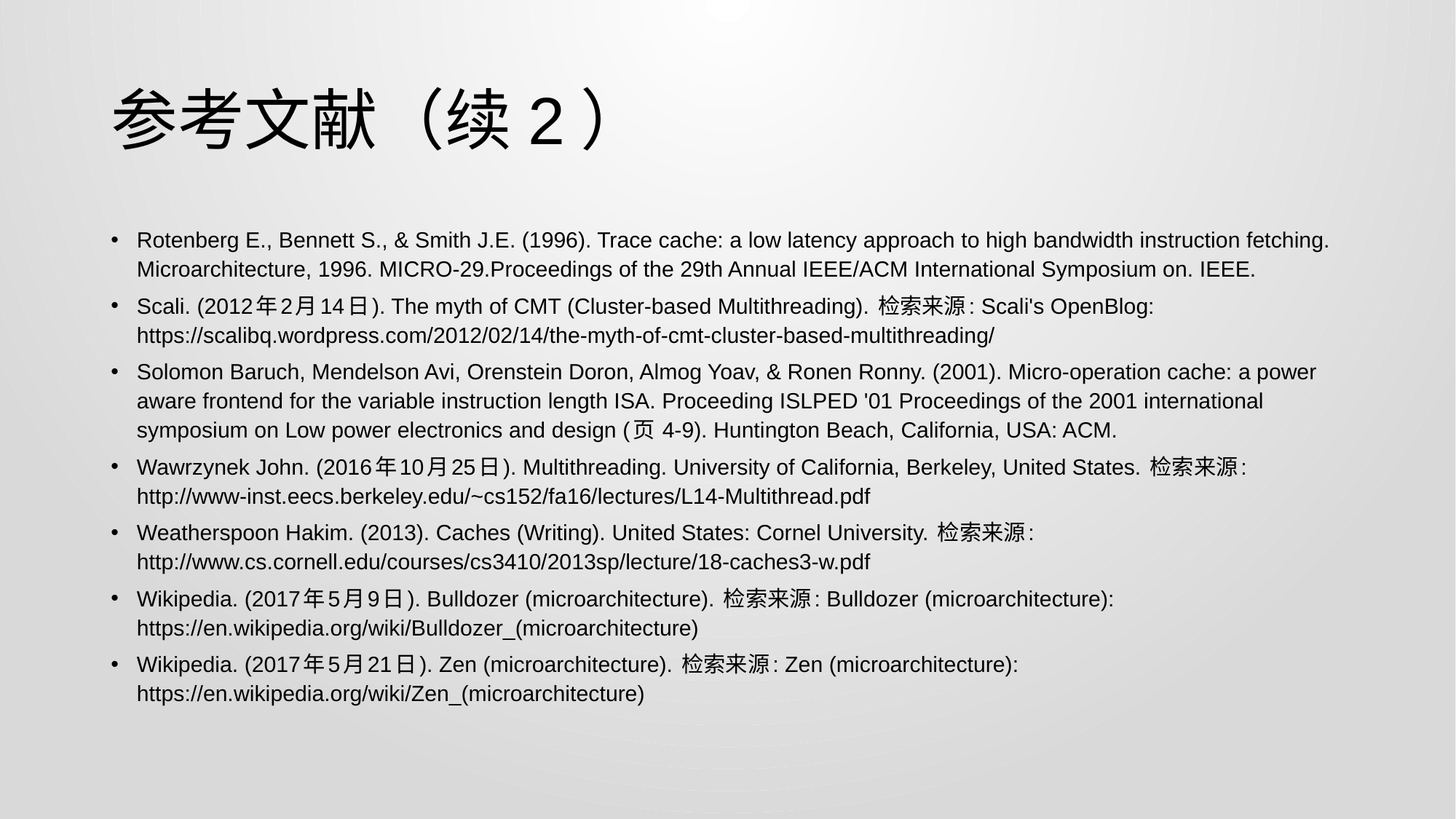

# 参考文献（续2）
Rotenberg E., Bennett S., & Smith J.E. (1996). Trace cache: a low latency approach to high bandwidth instruction fetching. Microarchitecture, 1996. MICRO-29.Proceedings of the 29th Annual IEEE/ACM International Symposium on. IEEE.
Scali. (2012年2月14日). The myth of CMT (Cluster-based Multithreading). 检索来源: Scali's OpenBlog: https://scalibq.wordpress.com/2012/02/14/the-myth-of-cmt-cluster-based-multithreading/
Solomon Baruch, Mendelson Avi, Orenstein Doron, Almog Yoav, & Ronen Ronny. (2001). Micro-operation cache: a power aware frontend for the variable instruction length ISA. Proceeding ISLPED '01 Proceedings of the 2001 international symposium on Low power electronics and design (页 4-9). Huntington Beach, California, USA: ACM.
Wawrzynek John. (2016年10月25日). Multithreading. University of California, Berkeley, United States. 检索来源: http://www-inst.eecs.berkeley.edu/~cs152/fa16/lectures/L14-Multithread.pdf
Weatherspoon Hakim. (2013). Caches (Writing). United States: Cornel University. 检索来源: http://www.cs.cornell.edu/courses/cs3410/2013sp/lecture/18-caches3-w.pdf
Wikipedia. (2017年5月9日). Bulldozer (microarchitecture). 检索来源: Bulldozer (microarchitecture): https://en.wikipedia.org/wiki/Bulldozer_(microarchitecture)
Wikipedia. (2017年5月21日). Zen (microarchitecture). 检索来源: Zen (microarchitecture): https://en.wikipedia.org/wiki/Zen_(microarchitecture)